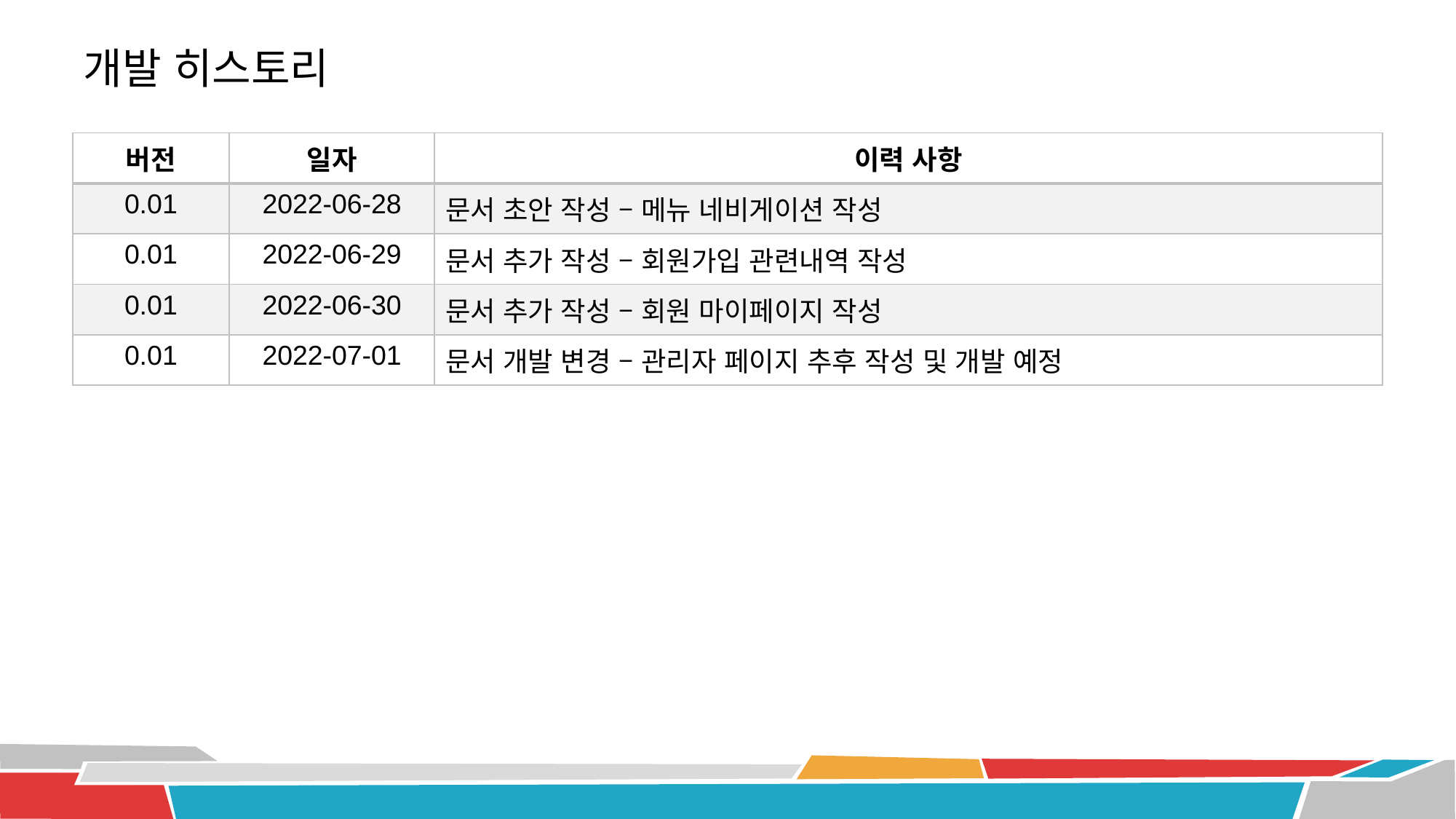

# 개발 히스토리
| 버전 | 일자 | 이력 사항 |
| --- | --- | --- |
| 0.01 | 2022-06-28 | 문서 초안 작성 – 메뉴 네비게이션 작성 |
| 0.01 | 2022-06-29 | 문서 추가 작성 – 회원가입 관련내역 작성 |
| 0.01 | 2022-06-30 | 문서 추가 작성 – 회원 마이페이지 작성 |
| 0.01 | 2022-07-01 | 문서 개발 변경 – 관리자 페이지 추후 작성 및 개발 예정 |